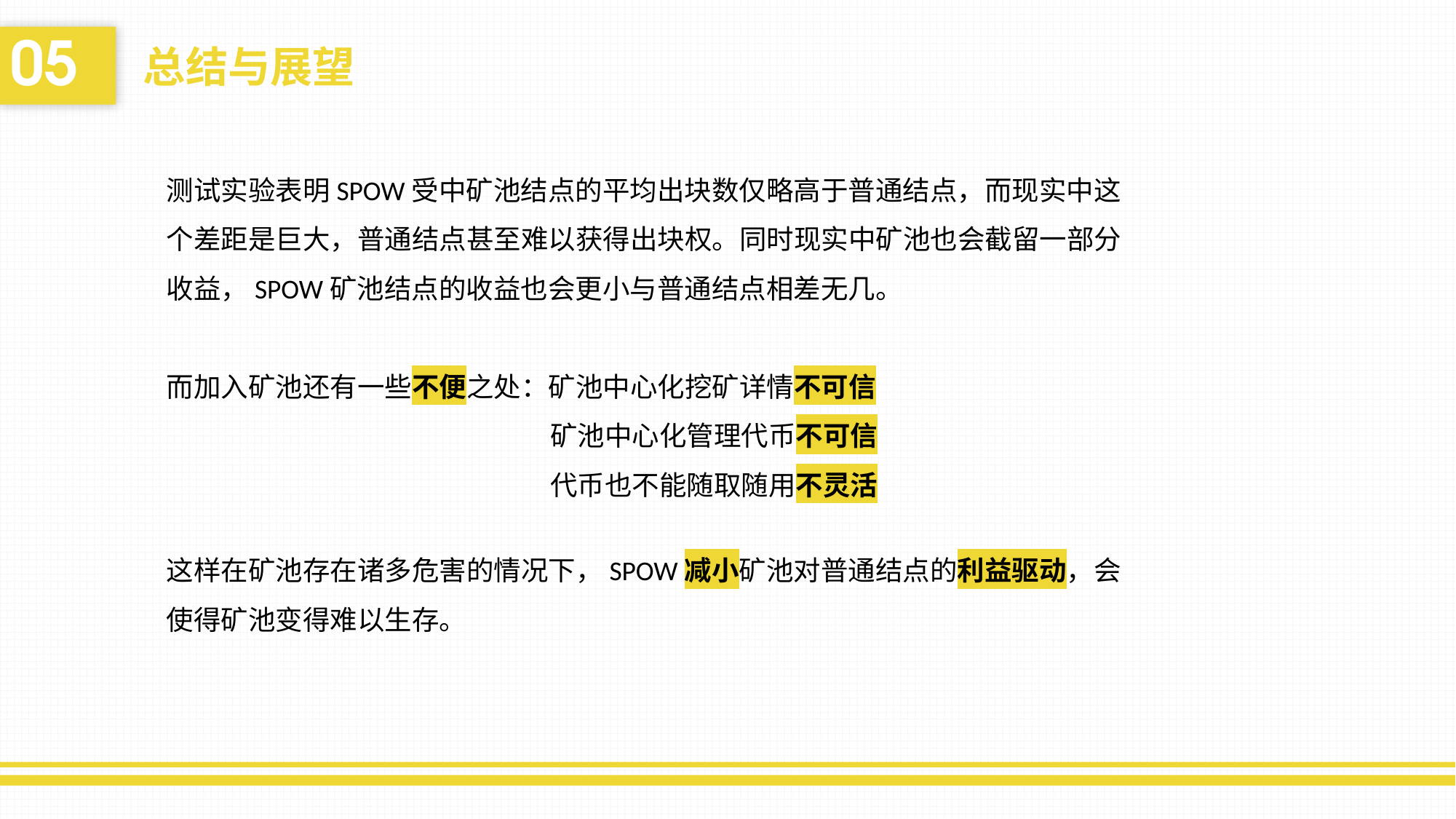

05
总结与展望
测试实验表明SPOW受中矿池结点的平均出块数仅略高于普通结点，而现实中这个差距是巨大，普通结点甚至难以获得出块权。同时现实中矿池也会截留一部分收益，SPOW矿池结点的收益也会更小与普通结点相差无几。
而加入矿池还有一些不便之处：矿池中心化挖矿详情不可信
                                                             矿池中心化管理代币不可信
                                                             代币也不能随取随用不灵活
这样在矿池存在诸多危害的情况下，SPOW减小矿池对普通结点的利益驱动，会使得矿池变得难以生存。